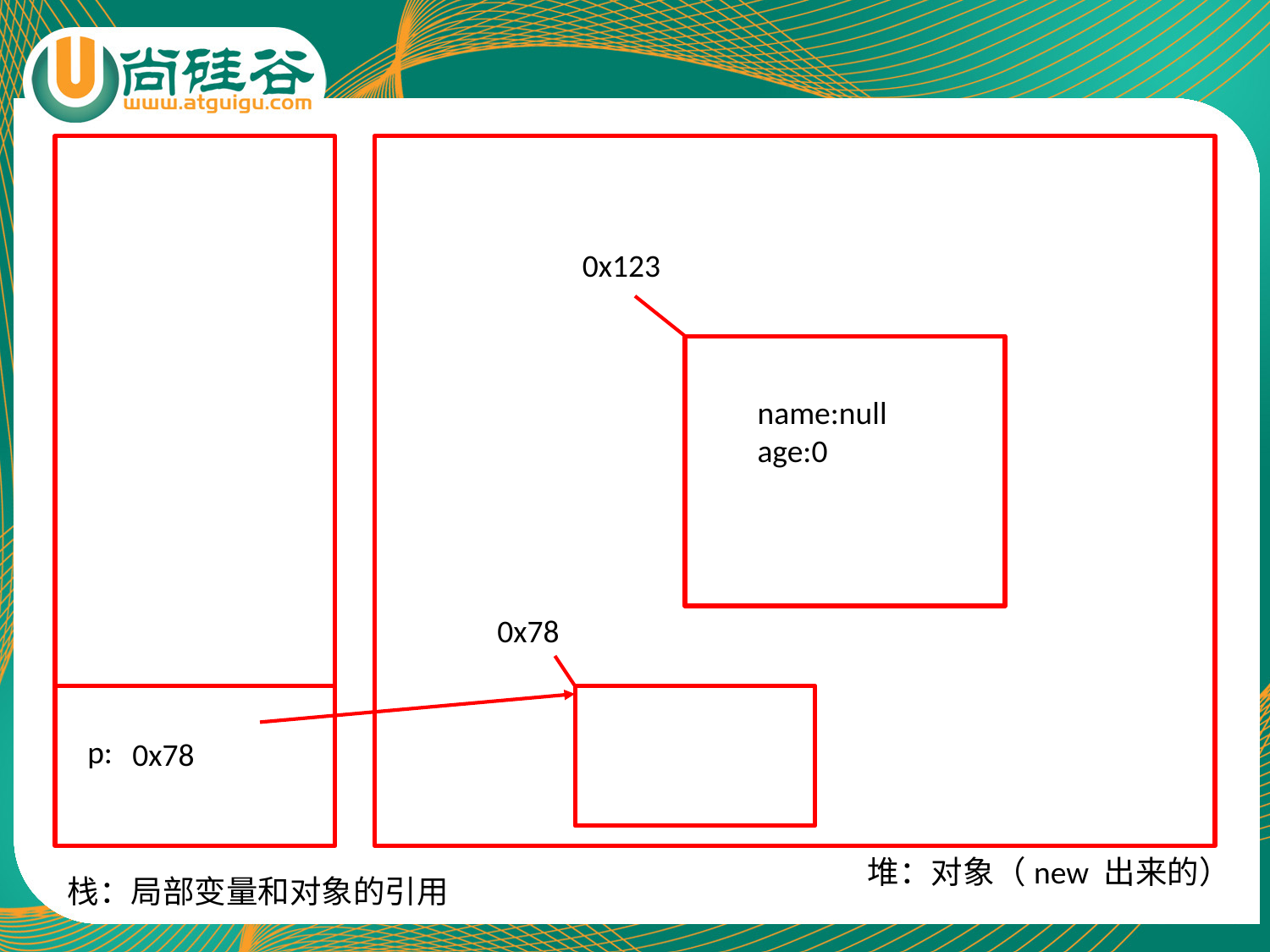

0x123

name:null
age:0
0x78

p:
0x78
堆：对象（new 出来的）
栈：局部变量和对象的引用